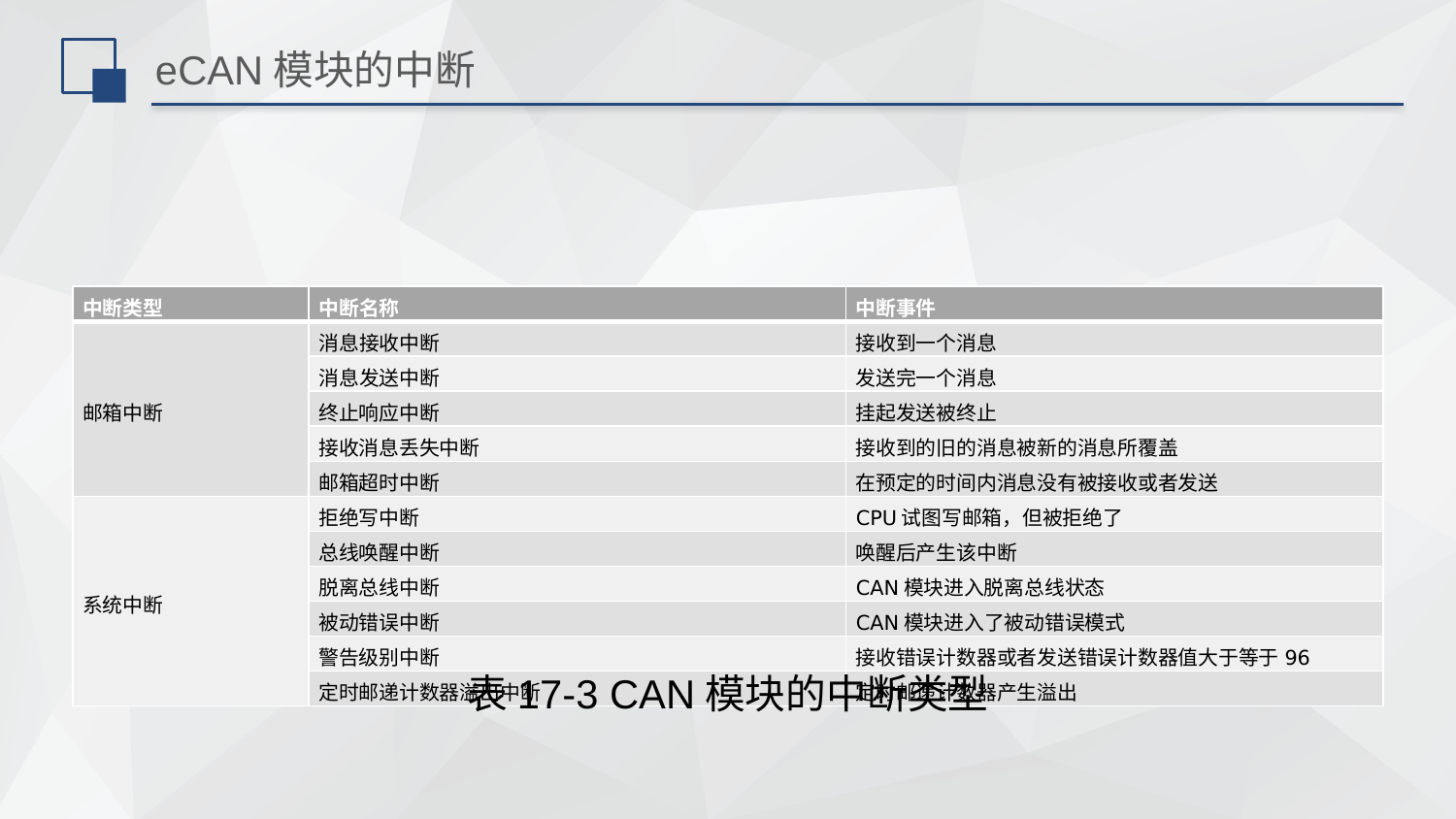

# eCAN模块的中断
| 中断类型 | 中断名称 | 中断事件 |
| --- | --- | --- |
| 邮箱中断 | 消息接收中断 | 接收到一个消息 |
|  | 消息发送中断 | 发送完一个消息 |
|  | 终止响应中断 | 挂起发送被终止 |
|  | 接收消息丢失中断 | 接收到的旧的消息被新的消息所覆盖 |
|  | 邮箱超时中断 | 在预定的时间内消息没有被接收或者发送 |
| 系统中断 | 拒绝写中断 | CPU试图写邮箱，但被拒绝了 |
|  | 总线唤醒中断 | 唤醒后产生该中断 |
|  | 脱离总线中断 | CAN模块进入脱离总线状态 |
|  | 被动错误中断 | CAN模块进入了被动错误模式 |
|  | 警告级别中断 | 接收错误计数器或者发送错误计数器值大于等于96 |
|  | 定时邮递计数器溢出中断 | 定时邮递计数器产生溢出 |
表17-3 CAN模块的中断类型